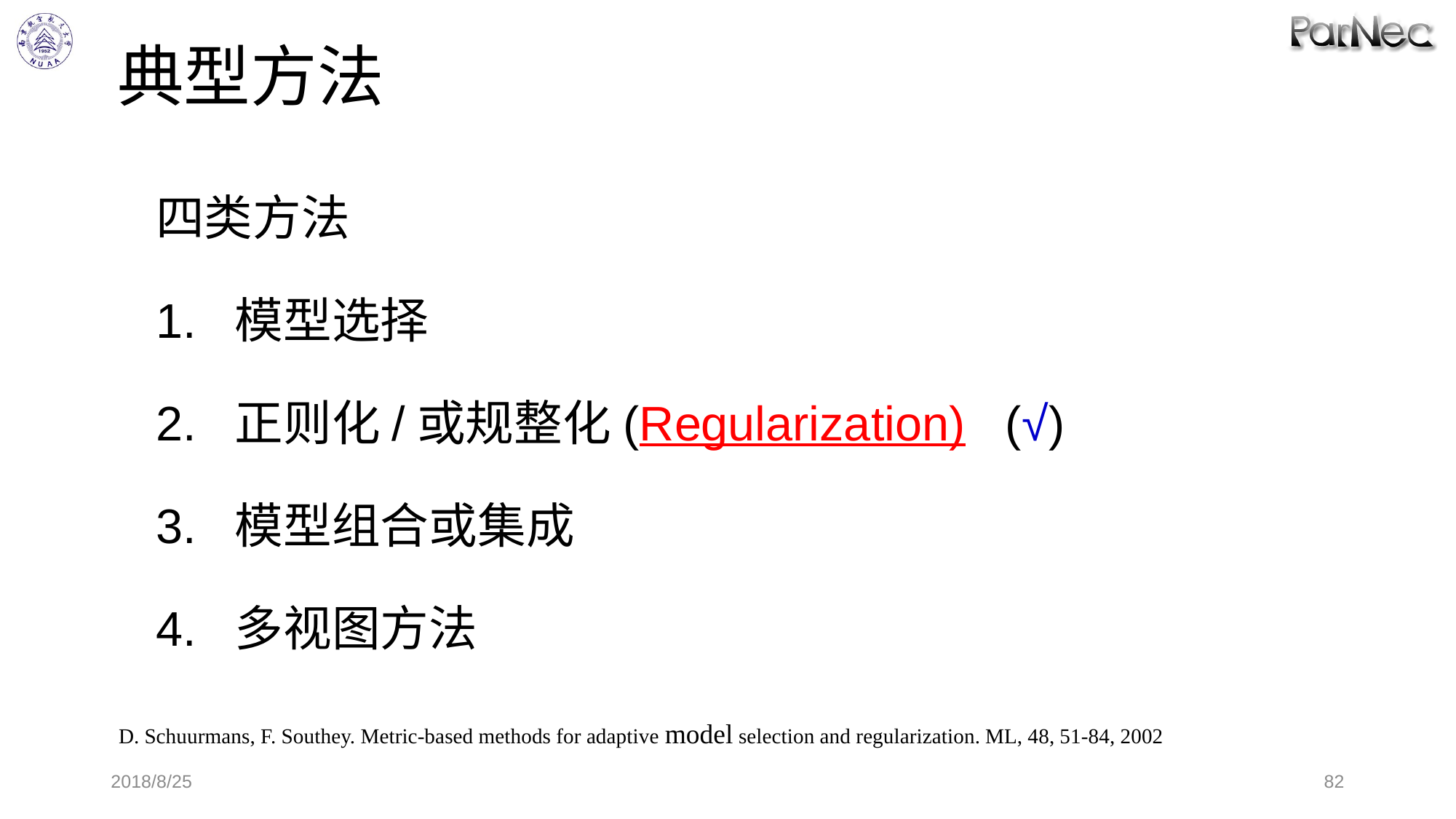

# 典型方法
四类方法
1.  模型选择
2.  正则化/或规整化(Regularization)   (√)
3.  模型组合或集成
4.  多视图方法
D. Schuurmans, F. Southey. Metric-based methods for adaptive model selection and regularization. ML, 48, 51-84, 2002
2018/8/25
82